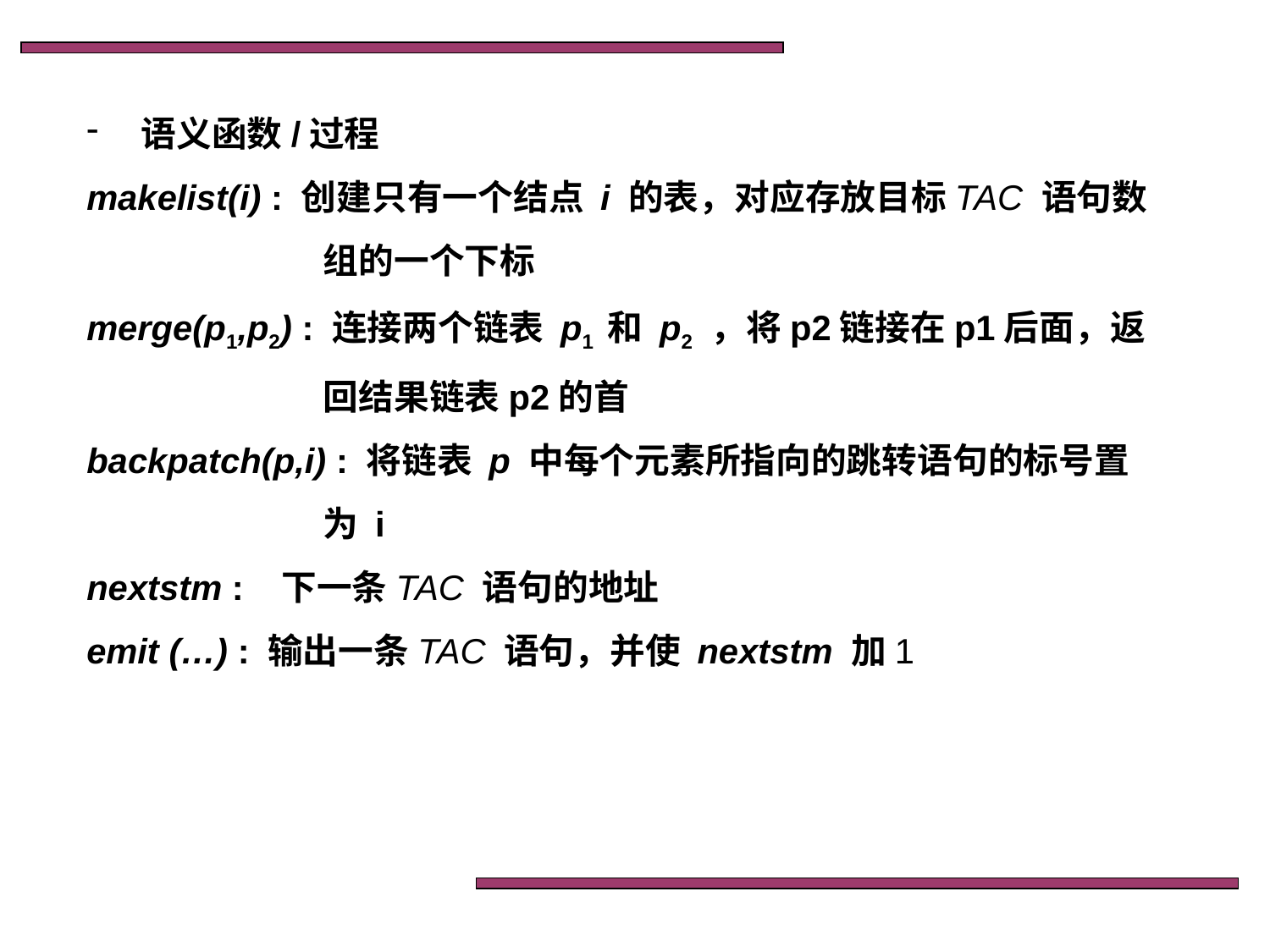

语义函数/过程
makelist(i) : 创建只有一个结点 i 的表，对应存放目标TAC 语句数组的一个下标
merge(p1,p2) : 连接两个链表 p1 和 p2 ，将p2链接在p1后面，返回结果链表p2的首
backpatch(p,i) : 将链表 p 中每个元素所指向的跳转语句的标号置为 i
nextstm :   下一条TAC 语句的地址
emit (…) : 输出一条TAC 语句，并使 nextstm 加1
52